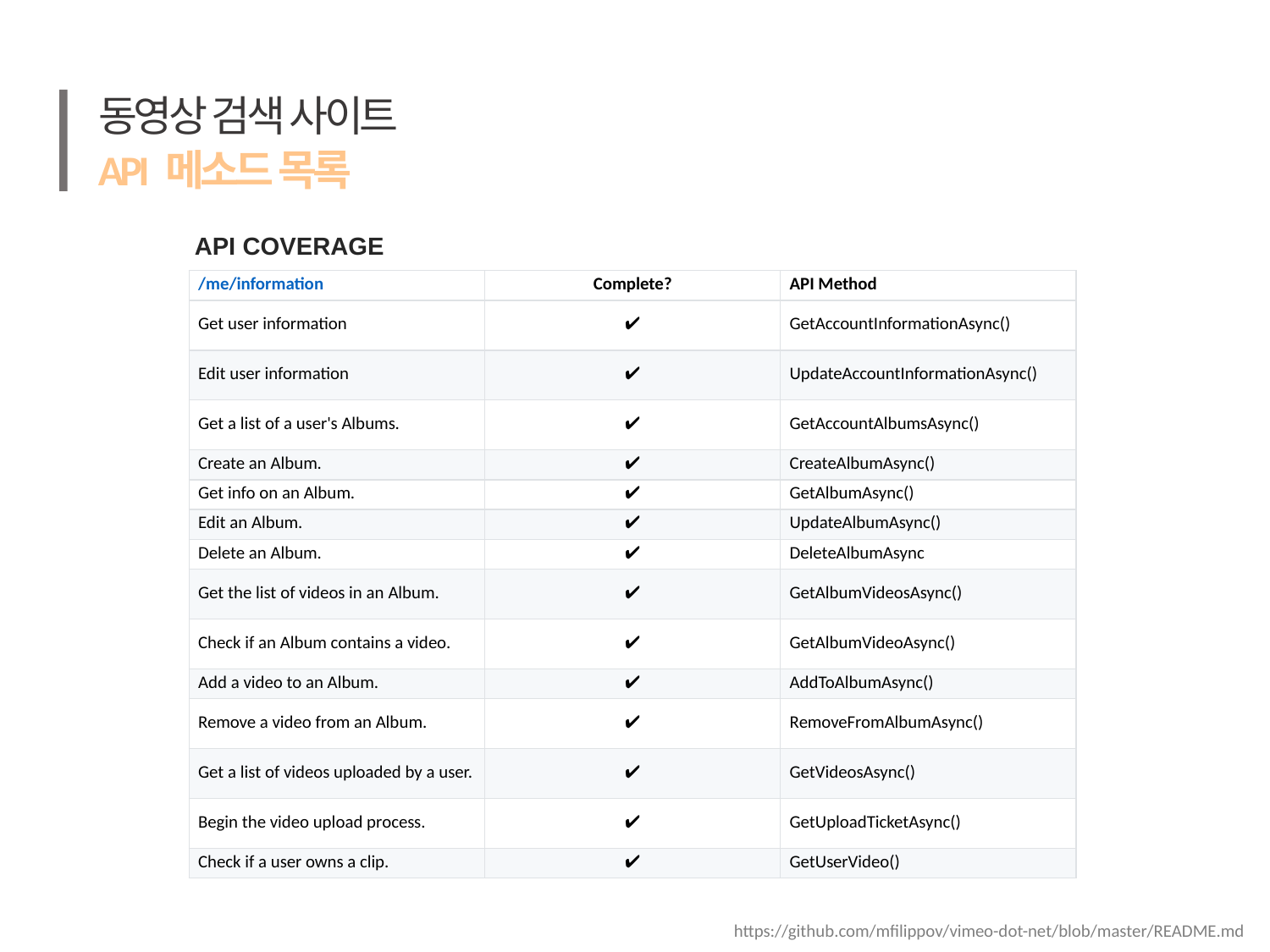

동영상 검색 사이트

API 메소드 목록
API COVERAGE

| /me/information | Complete? | API Method |
| --- | --- | --- |
| Get user information | ✔️ | GetAccountInformationAsync() |
| Edit user information | ✔️ | UpdateAccountInformationAsync() |
| Get a list of a user's Albums. | ✔️ | GetAccountAlbumsAsync() |
| Create an Album. | ✔️ | CreateAlbumAsync() |
| Get info on an Album. | ✔️ | GetAlbumAsync() |
| Edit an Album. | ✔️ | UpdateAlbumAsync() |
| Delete an Album. | ✔️ | DeleteAlbumAsync |
| Get the list of videos in an Album. | ✔️ | GetAlbumVideosAsync() |
| Check if an Album contains a video. | ✔️ | GetAlbumVideoAsync() |
| Add a video to an Album. | ✔️ | AddToAlbumAsync() |
| Remove a video from an Album. | ✔️ | RemoveFromAlbumAsync() |
| Get a list of videos uploaded by a user. | ✔️ | GetVideosAsync() |
| Begin the video upload process. | ✔️ | GetUploadTicketAsync() |
| Check if a user owns a clip. | ✔️ | GetUserVideo() |
https://github.com/mfilippov/vimeo-dot-net/blob/master/README.md